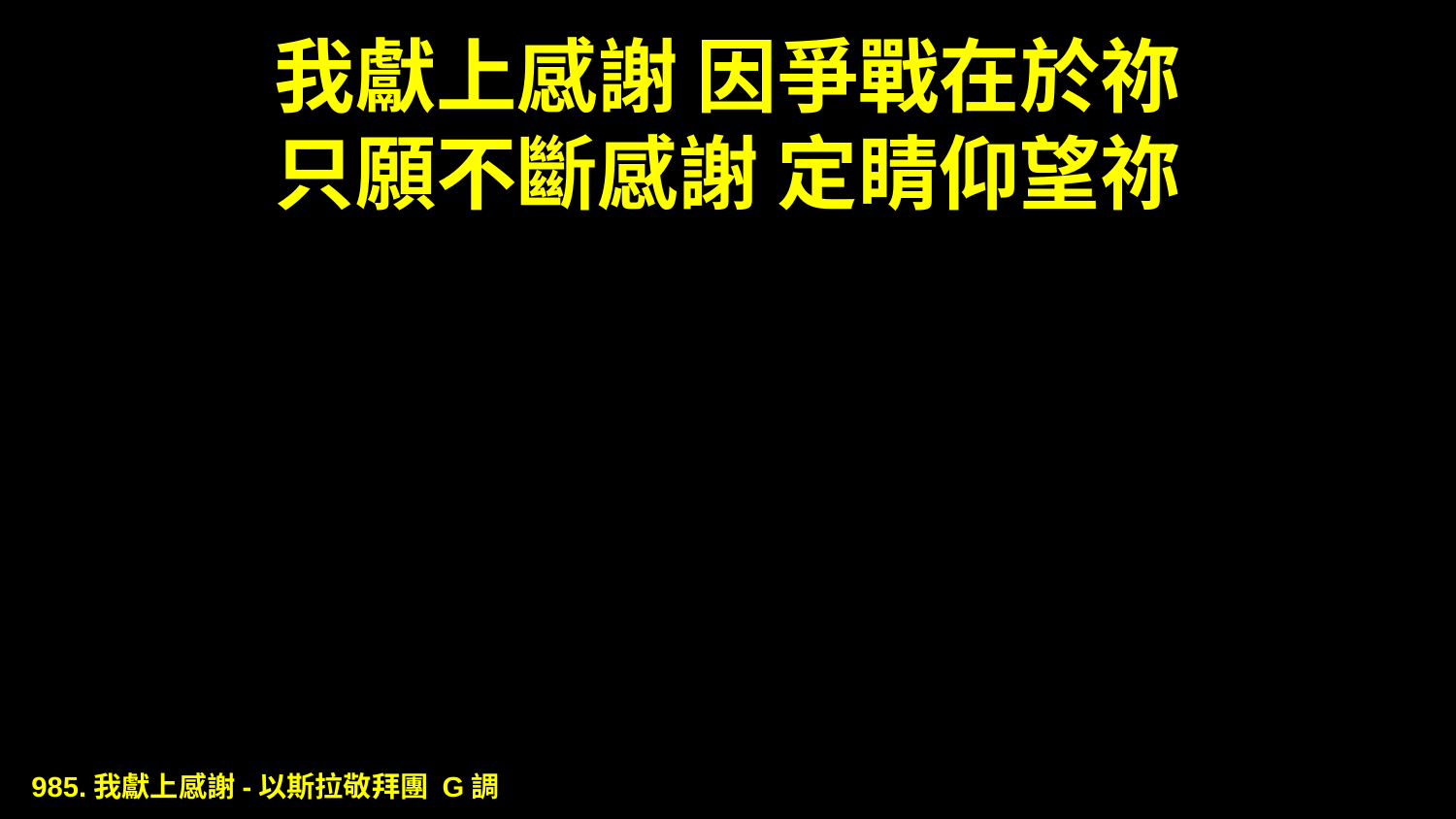

# 我獻上感謝 因爭戰在於祢 只願不斷感謝 定睛仰望祢
985.我獻上感謝-以斯拉敬拜團 G調